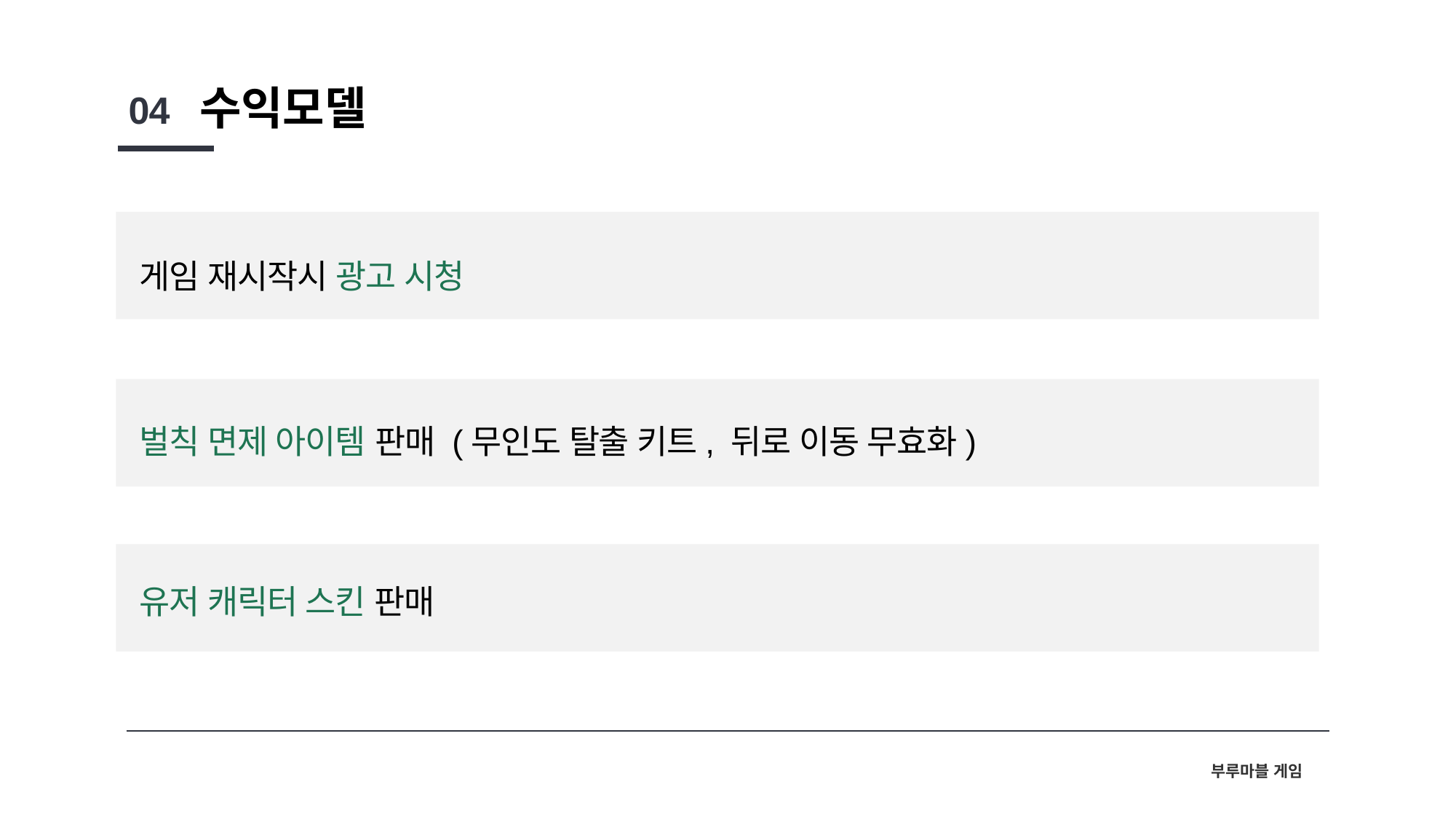

수익모델
04

게임 재시작시 광고 시청

벌칙 면제 아이템 판매 (무인도 탈출 키트, 뒤로 이동 무효화)

유저 캐릭터 스킨 판매
부루마블 게임